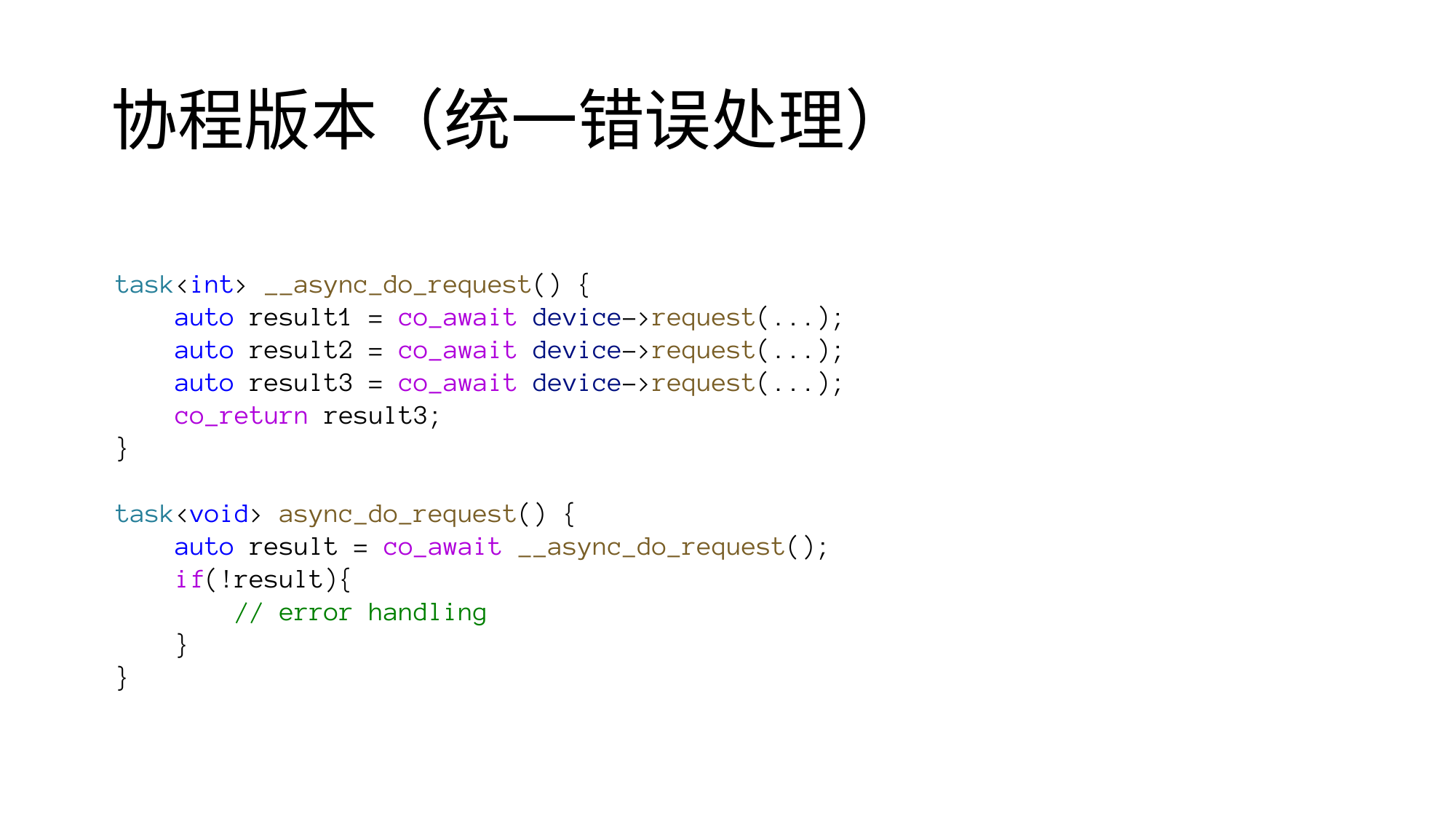

# 协程版本（统一错误处理）
task<int> __async_do_request() {
    auto result1 = co_await device->request(...);
    auto result2 = co_await device->request(...);
    auto result3 = co_await device->request(...);
    co_return result3;
}
task<void> async_do_request() {
    auto result = co_await __async_do_request();
    if(!result){
        // error handling
    }
}